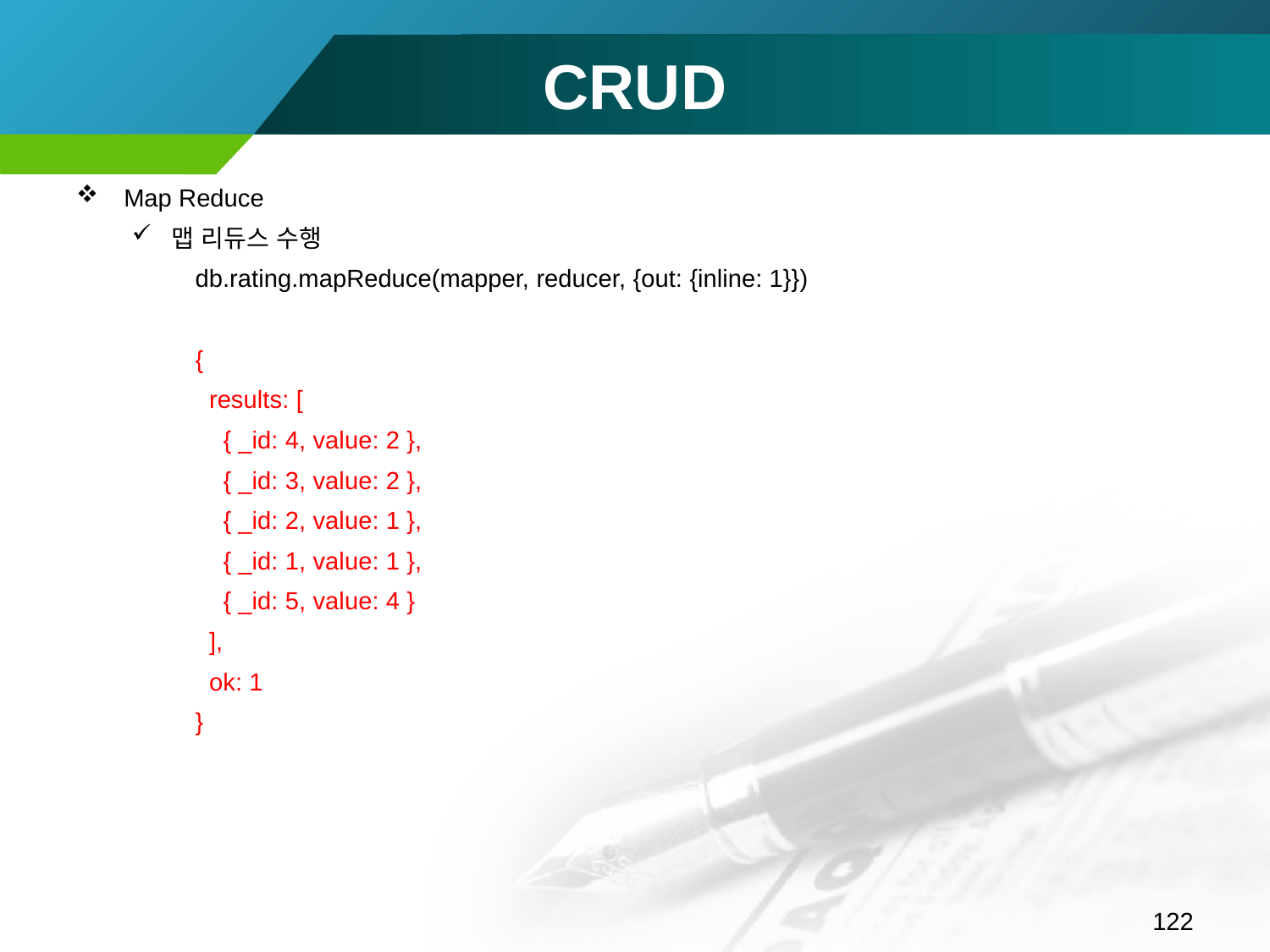

# CRUD
Map Reduce
맵 리듀스 수행
db.rating.mapReduce(mapper, reducer, {out: {inline: 1}})

{
  results: [
    { _id: 4, value: 2 },
    { _id: 3, value: 2 },
    { _id: 2, value: 1 },
    { _id: 1, value: 1 },
    { _id: 5, value: 4 }
  ],
  ok: 1
}
122